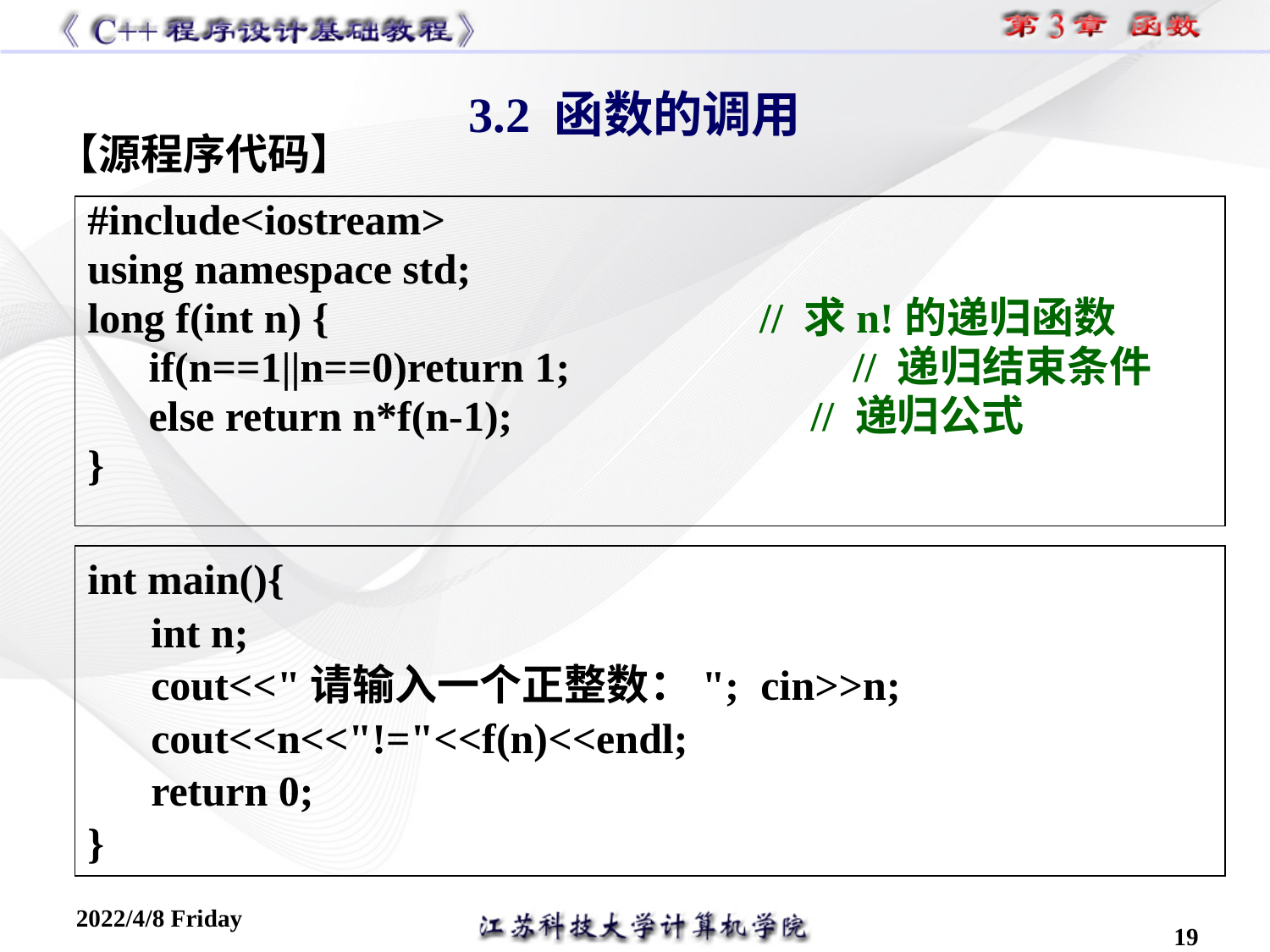

3.2 函数的调用
【源程序代码】
#include<iostream>
using namespace std;
long f(int n) { 			           // 求n!的递归函数
if(n==1||n==0)return 1; 	               // 递归结束条件
else return n*f(n-1); 	                       // 递归公式
}
int main(){
int n;
cout<<"请输入一个正整数：";  cin>>n;
cout<<n<<"!="<<f(n)<<endl;
return 0;
}